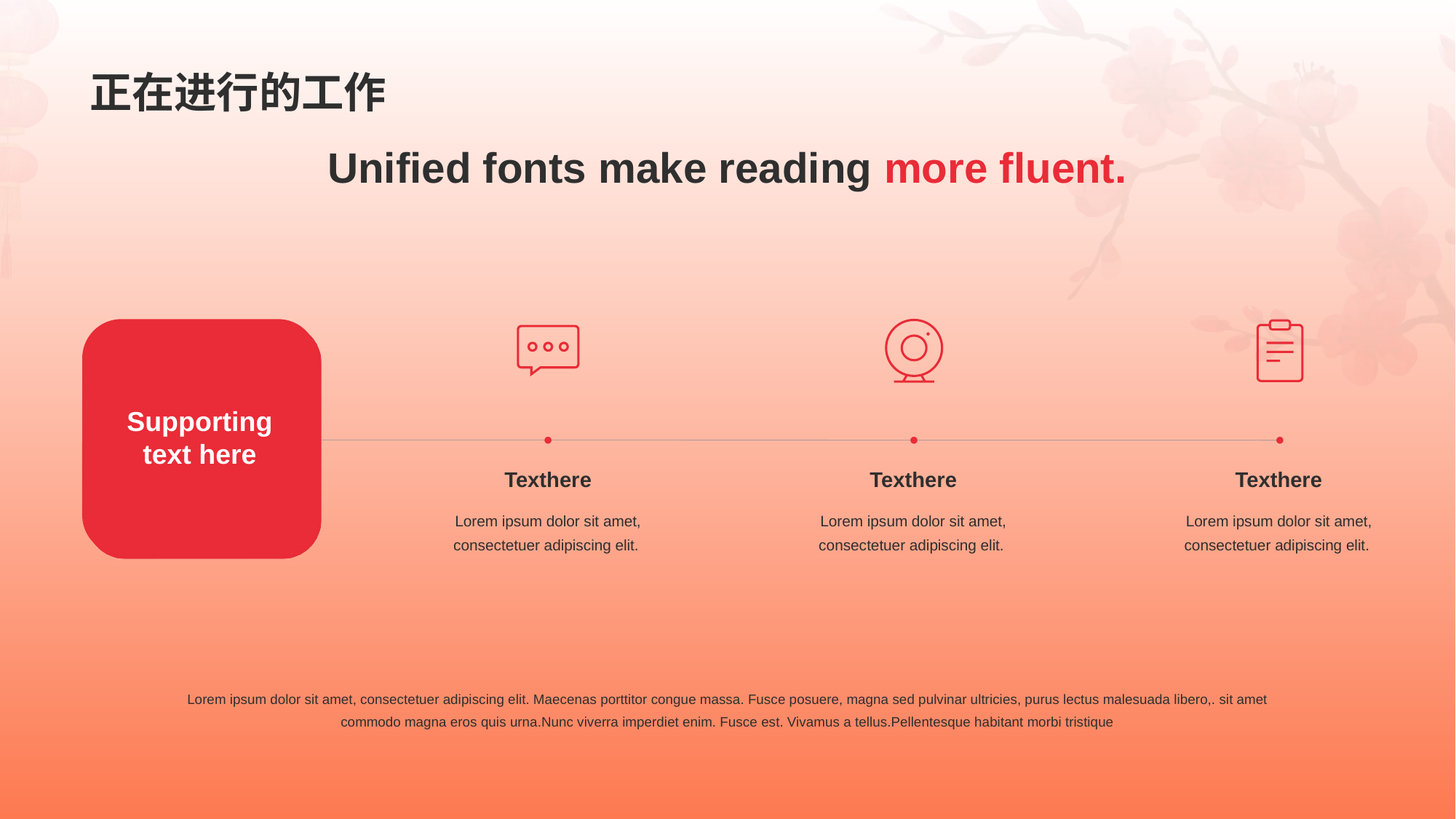

# 正在进行的工作
Unified fonts make reading more fluent.

Texthere
Lorem ipsum dolor sit amet, consectetuer adipiscing elit.
Supporting text here

Texthere
Lorem ipsum dolor sit amet, consectetuer adipiscing elit.

Texthere
Lorem ipsum dolor sit amet, consectetuer adipiscing elit.
Lorem ipsum dolor sit amet, consectetuer adipiscing elit. Maecenas porttitor congue massa. Fusce posuere, magna sed pulvinar ultricies, purus lectus malesuada libero,. sit amet commodo magna eros quis urna.Nunc viverra imperdiet enim. Fusce est. Vivamus a tellus.Pellentesque habitant morbi tristique